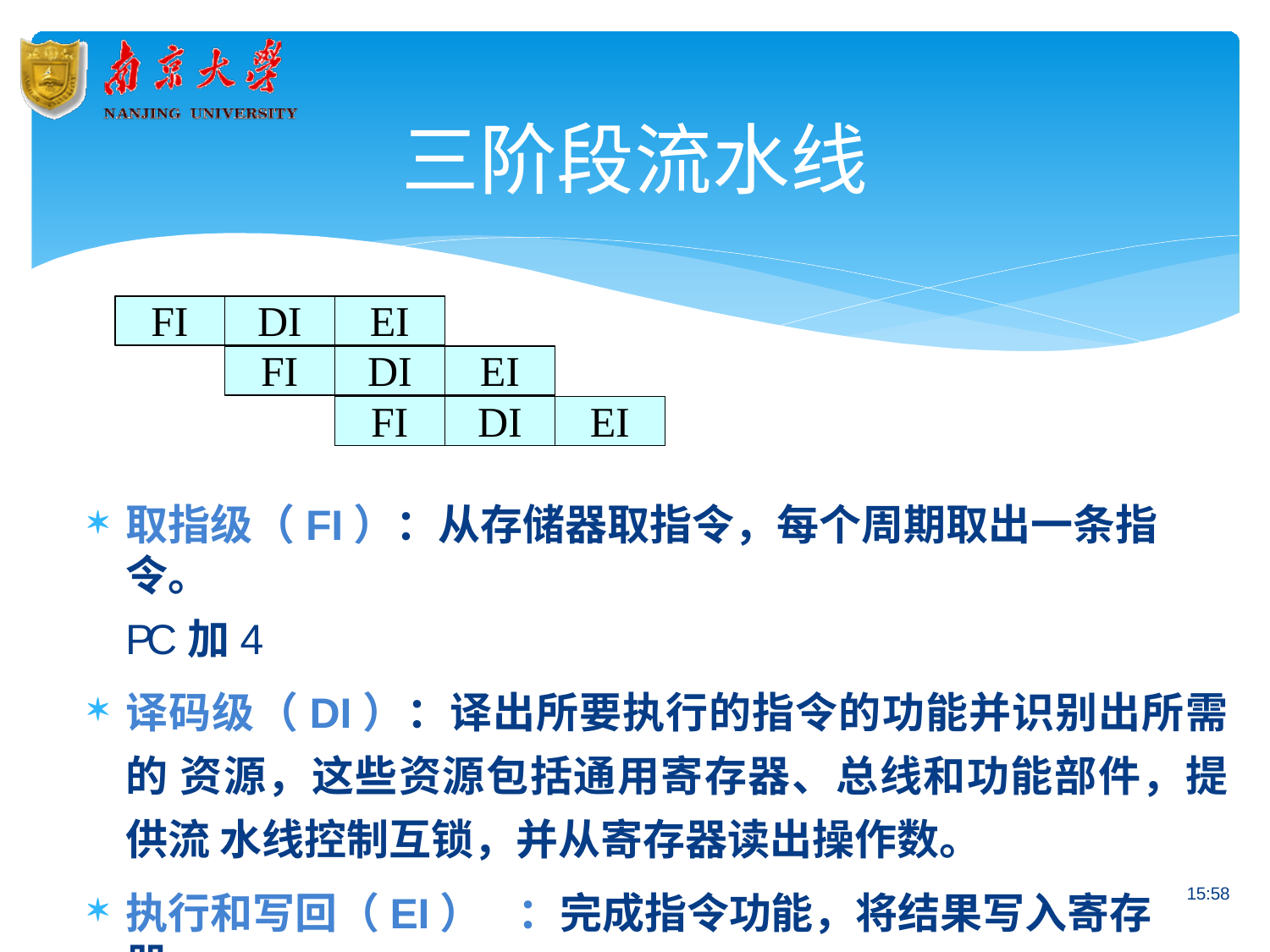

# 三阶段流水线
FI
DI

EI

FI

DI

EI

FI

DI

EI
取指级（FI）：从存储器取指令，每个周期取出一条指令。
PC加4
译码级（DI）：译出所要执行的指令的功能并识别出所需的 资源，这些资源包括通用寄存器、总线和功能部件，提供流 水线控制互锁，并从寄存器读出操作数。
执行和写回（EI）	：完成指令功能，将结果写入寄存器。
15:58